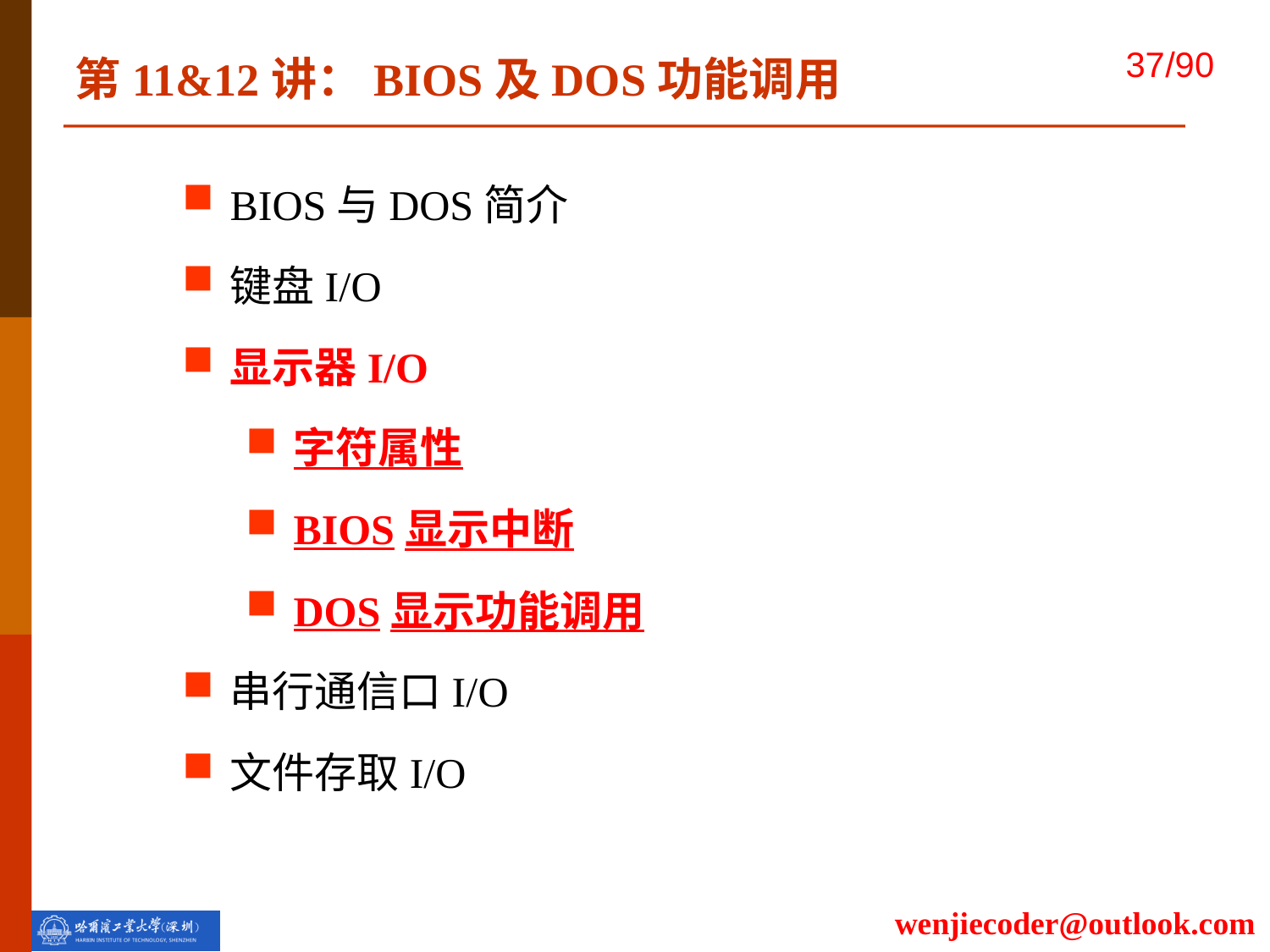

第11&12讲：BIOS及DOS功能调用
BIOS与DOS简介
键盘I/O
显示器I/O
字符属性
BIOS显示中断
DOS显示功能调用
串行通信口I/O
文件存取I/O